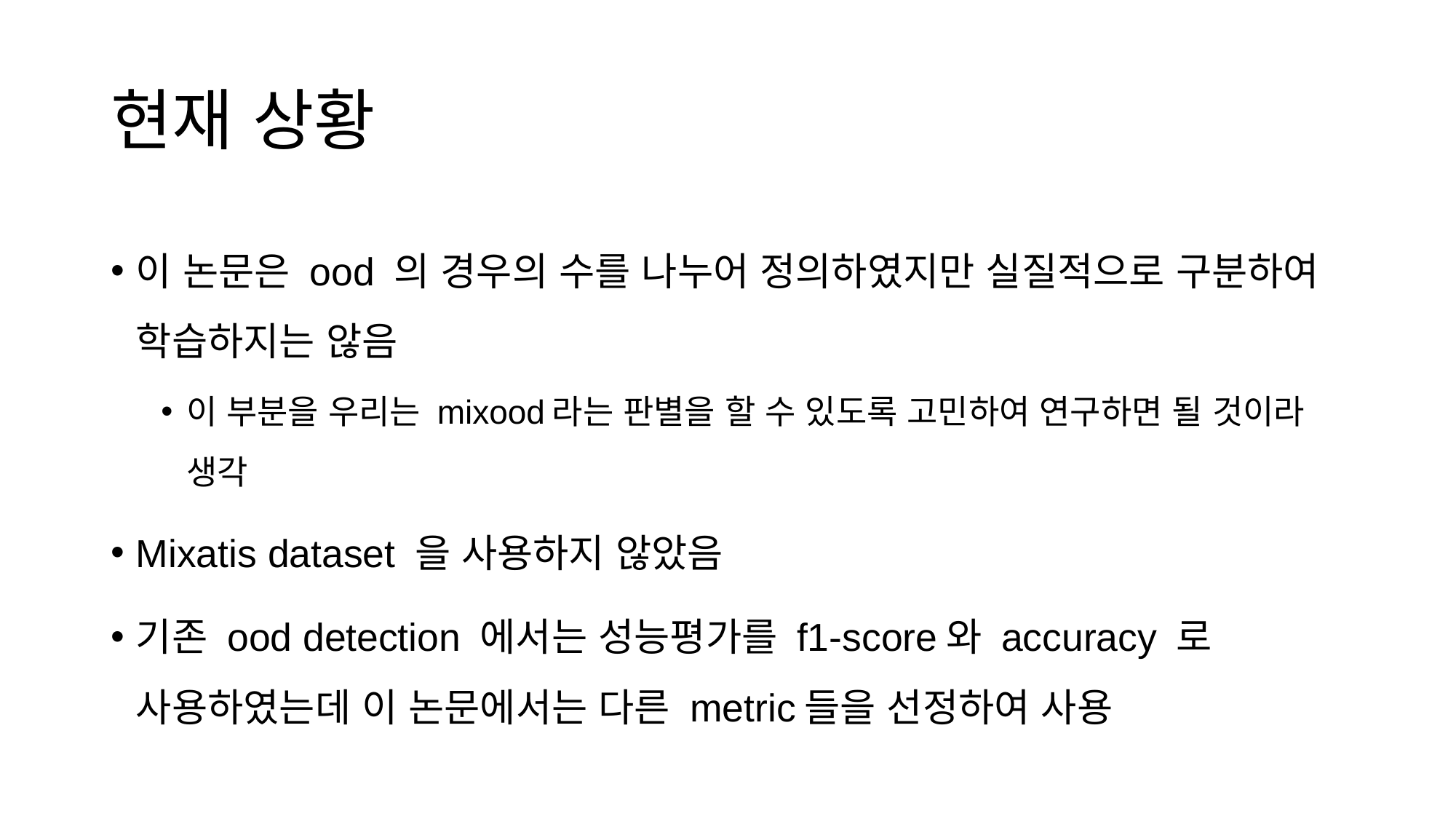

# 현재 상황
이 논문은 ood 의 경우의 수를 나누어 정의하였지만 실질적으로 구분하여 학습하지는 않음
이 부분을 우리는 mixood라는 판별을 할 수 있도록 고민하여 연구하면 될 것이라 생각
Mixatis dataset 을 사용하지 않았음
기존 ood detection 에서는 성능평가를 f1-score와 accuracy 로 사용하였는데 이 논문에서는 다른 metric들을 선정하여 사용